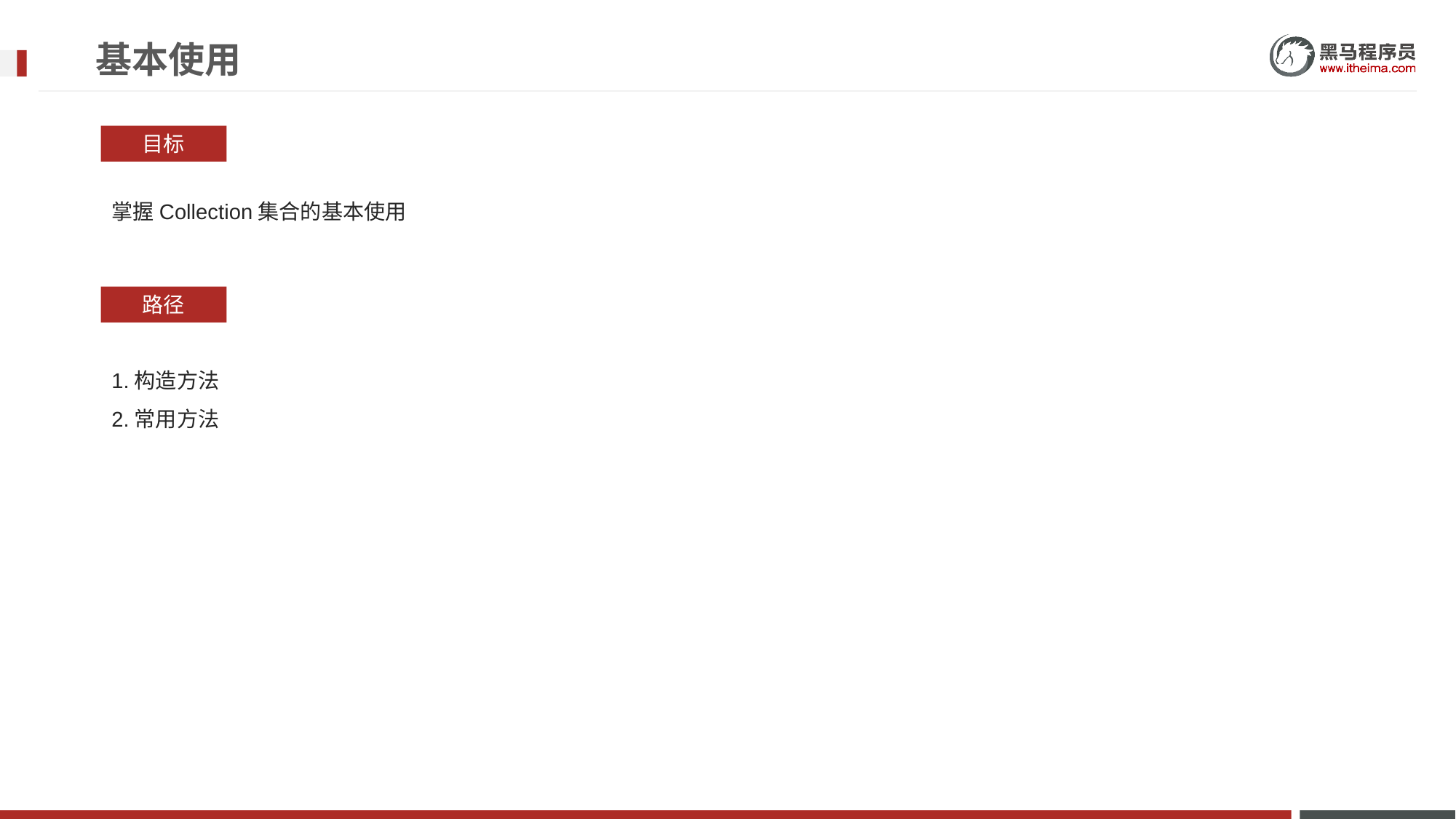

# 基本使用
目标
掌握Collection集合的基本使用
路径
1.构造方法
2.常用方法